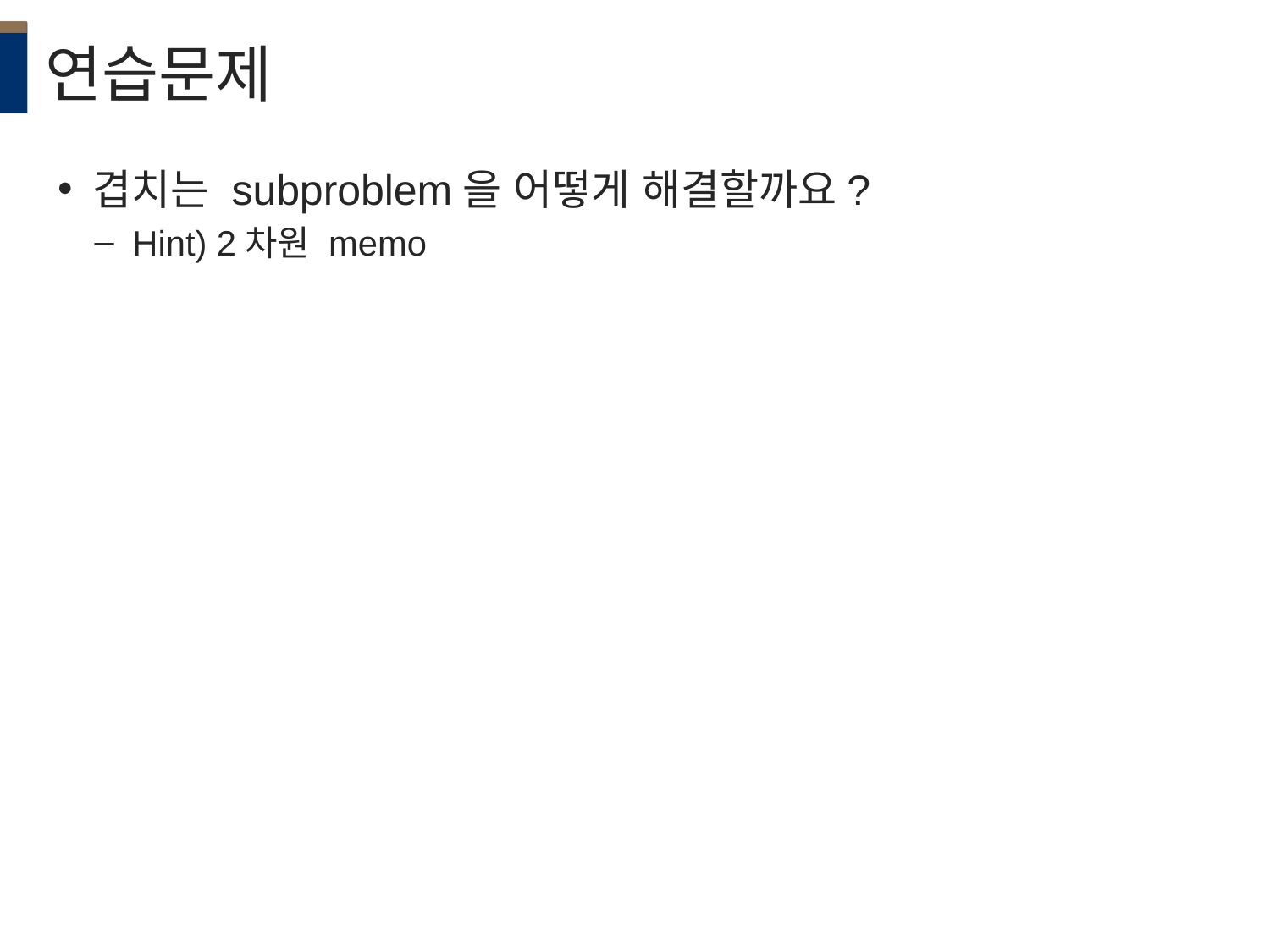

# 연습문제
겹치는 subproblem을 어떻게 해결할까요?
Hint) 2차원 memo